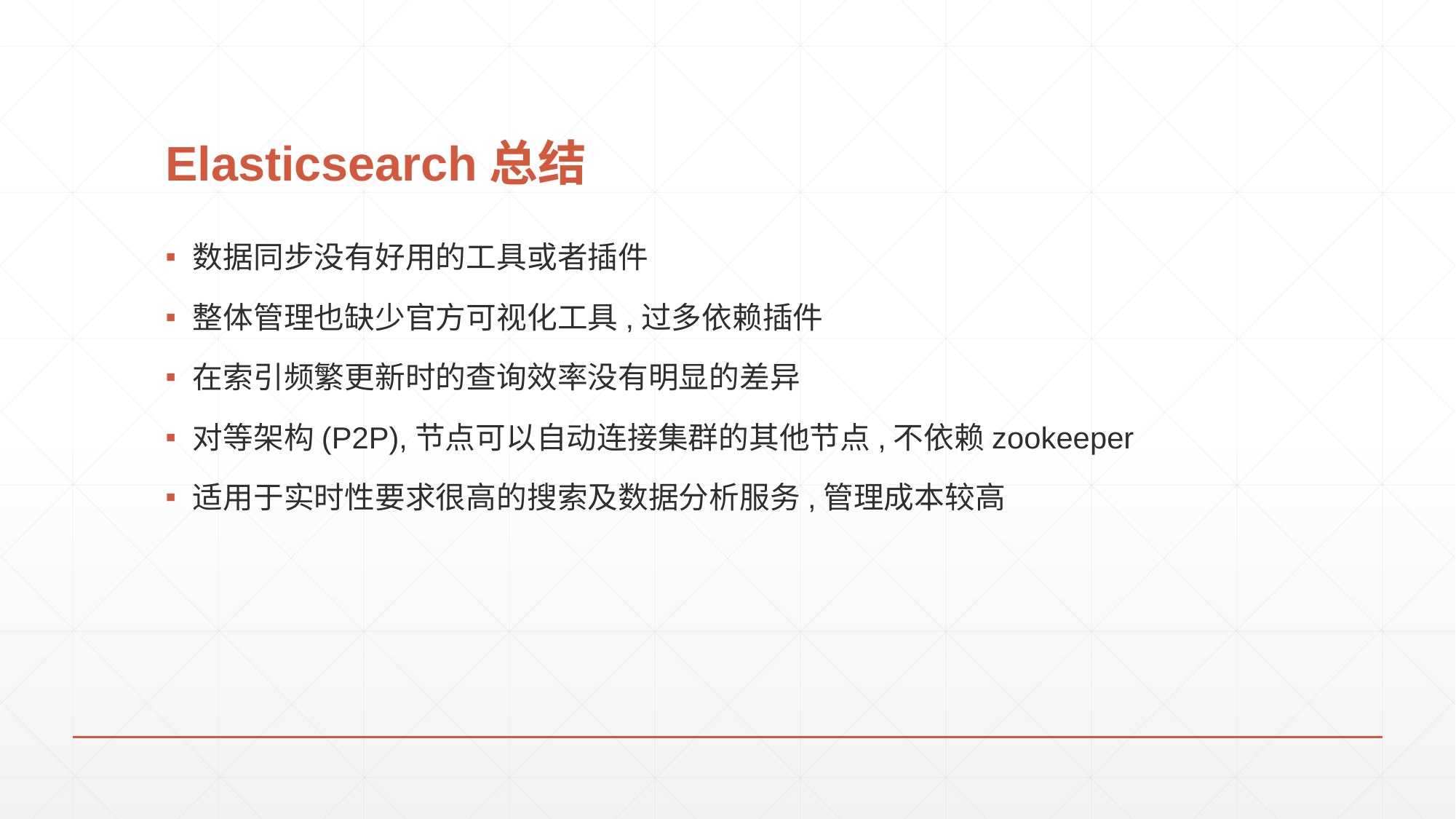

# Elasticsearch总结
数据同步没有好用的工具或者插件
整体管理也缺少官方可视化工具,过多依赖插件
在索引频繁更新时的查询效率没有明显的差异
对等架构(P2P),节点可以自动连接集群的其他节点,不依赖zookeeper
适用于实时性要求很高的搜索及数据分析服务,管理成本较高